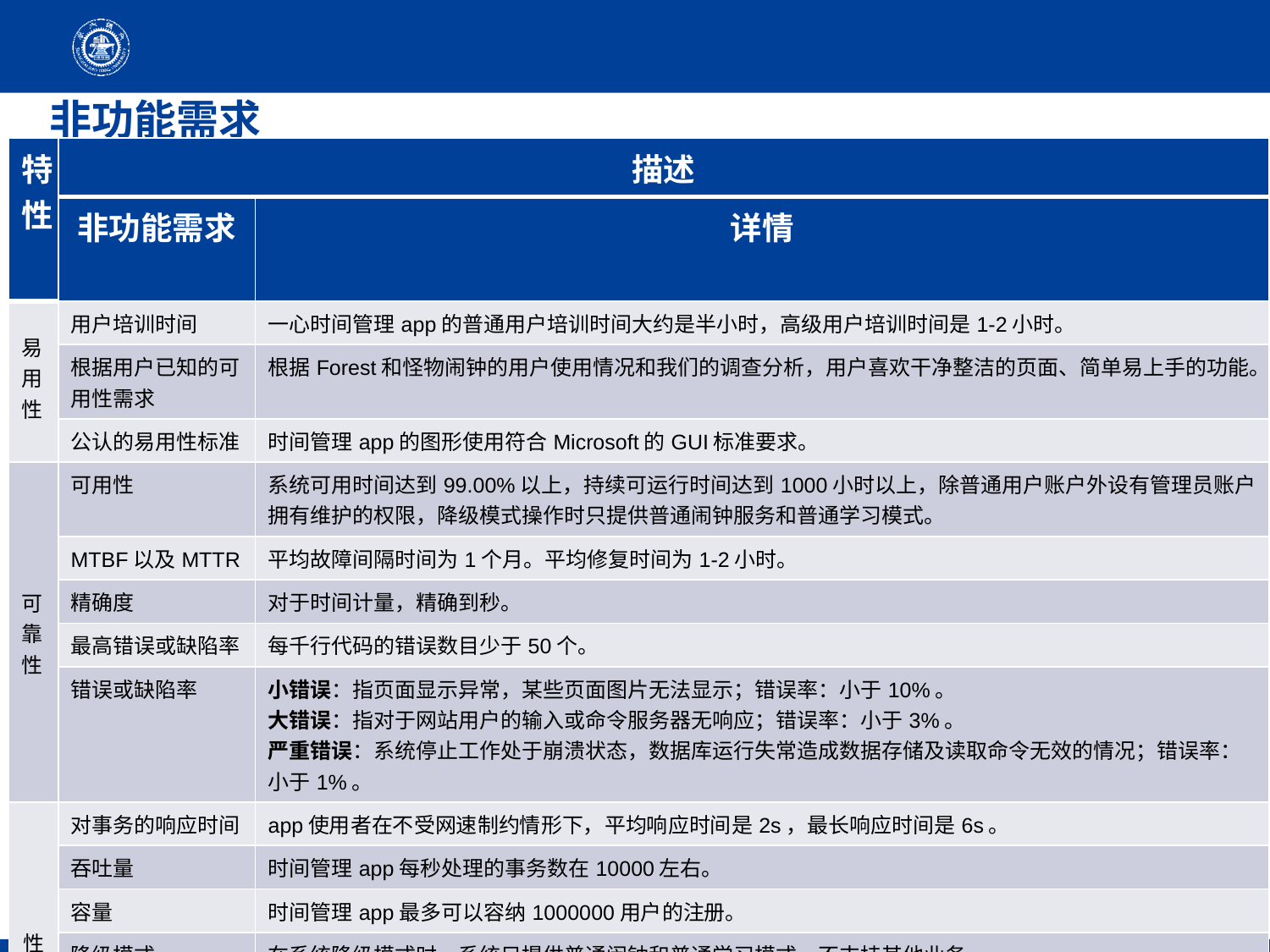

# 非功能需求
| 特性 | 描述 |  |
| --- | --- | --- |
|  | 非功能需求 | 详情 |
| 易用性 | 用户培训时间 | 一心时间管理app的普通用户培训时间大约是半小时，高级用户培训时间是1-2小时。 |
|  | 根据用户已知的可用性需求 | 根据Forest和怪物闹钟的用户使用情况和我们的调查分析，用户喜欢干净整洁的页面、简单易上手的功能。 |
|  | 公认的易用性标准 | 时间管理app的图形使用符合Microsoft的GUI标准要求。 |
| 可靠性 | 可用性 | 系统可用时间达到99.00%以上，持续可运行时间达到1000小时以上，除普通用户账户外设有管理员账户拥有维护的权限，降级模式操作时只提供普通闹钟服务和普通学习模式。 |
|  | MTBF以及MTTR | 平均故障间隔时间为1个月。平均修复时间为1-2小时。 |
|  | 精确度 | 对于时间计量，精确到秒。 |
|  | 最高错误或缺陷率 | 每千行代码的错误数目少于50个。 |
|  | 错误或缺陷率 | 小错误：指页面显示异常，某些页面图片无法显示；错误率：小于10%。 大错误：指对于网站用户的输入或命令服务器无响应；错误率：小于3%。 严重错误：系统停止工作处于崩溃状态，数据库运行失常造成数据存储及读取命令无效的情况；错误率：小于1%。 |
| 性能 | 对事务的响应时间 | app使用者在不受网速制约情形下，平均响应时间是2s，最长响应时间是6s。 |
|  | 吞吐量 | 时间管理app每秒处理的事务数在10000左右。 |
|  | 容量 | 时间管理app最多可以容纳1000000用户的注册。 |
|  | 降级模式 | 在系统降级模式时，系统只提供普通闹钟和普通学习模式，不支持其他业务。 |
|  | 资源利用情况 | 时间管理app系统服务器端：要求至少1GB内存、30GB硬盘空间并已连接Internet，网络连接速度应大于1MB/s，运行在AWS的EC2实例之上，且应当运行在Linux操作系统之上。 客户机端：所需的运行内存不超过100MB，所需的储存空间不超过100MB，在Android 9.0及以上的系统的手机上，且硬件配置达到目前主流水平。 |